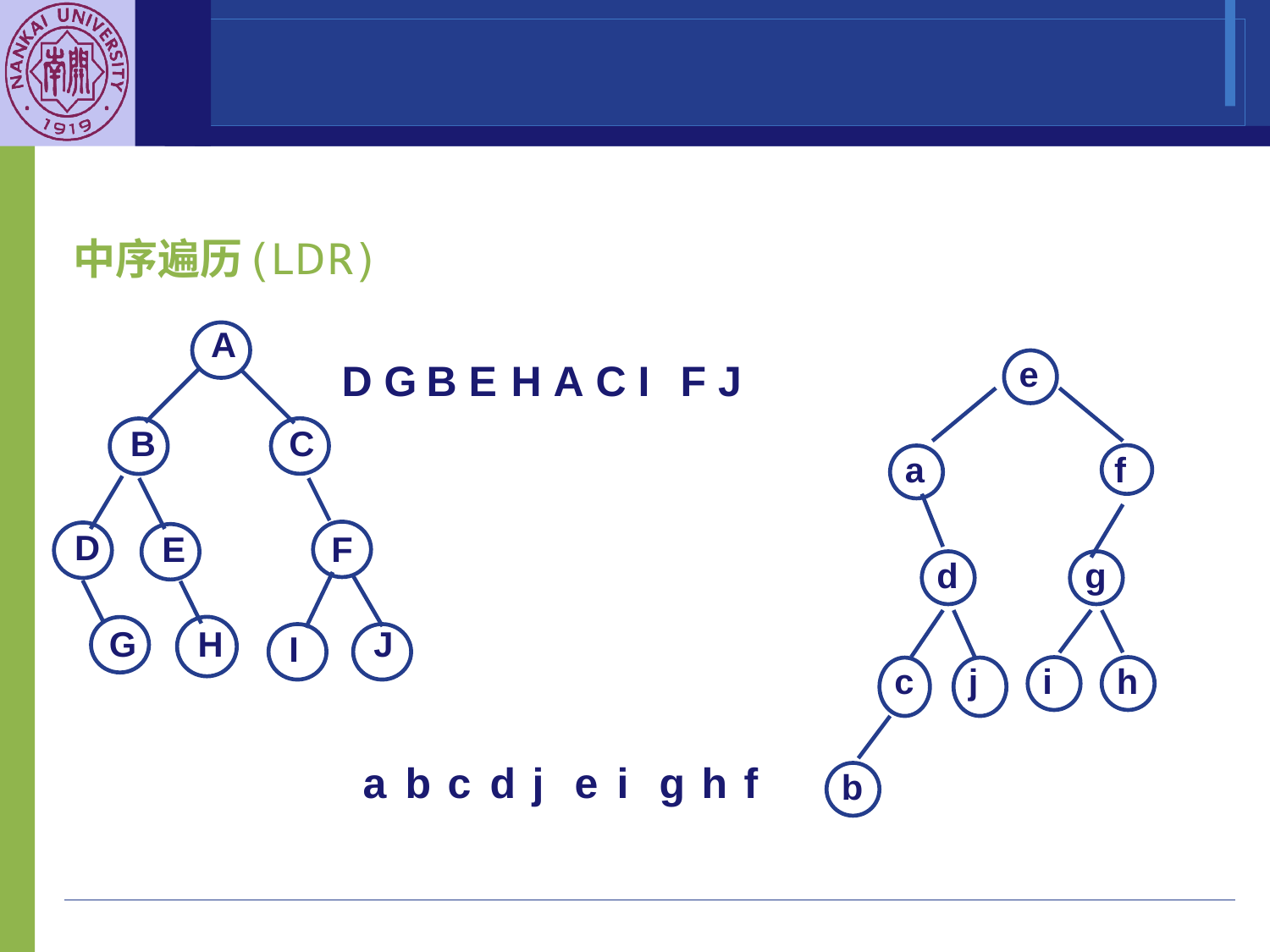

中序遍历(LDR)
A

B
C

D
E
F

G
H
J

I

e

a
f

d
g

c
j
i
h

b

D
G
B
E
H
A
C
I
F J
a
b
c
d
j
e
i
g
h
f
31